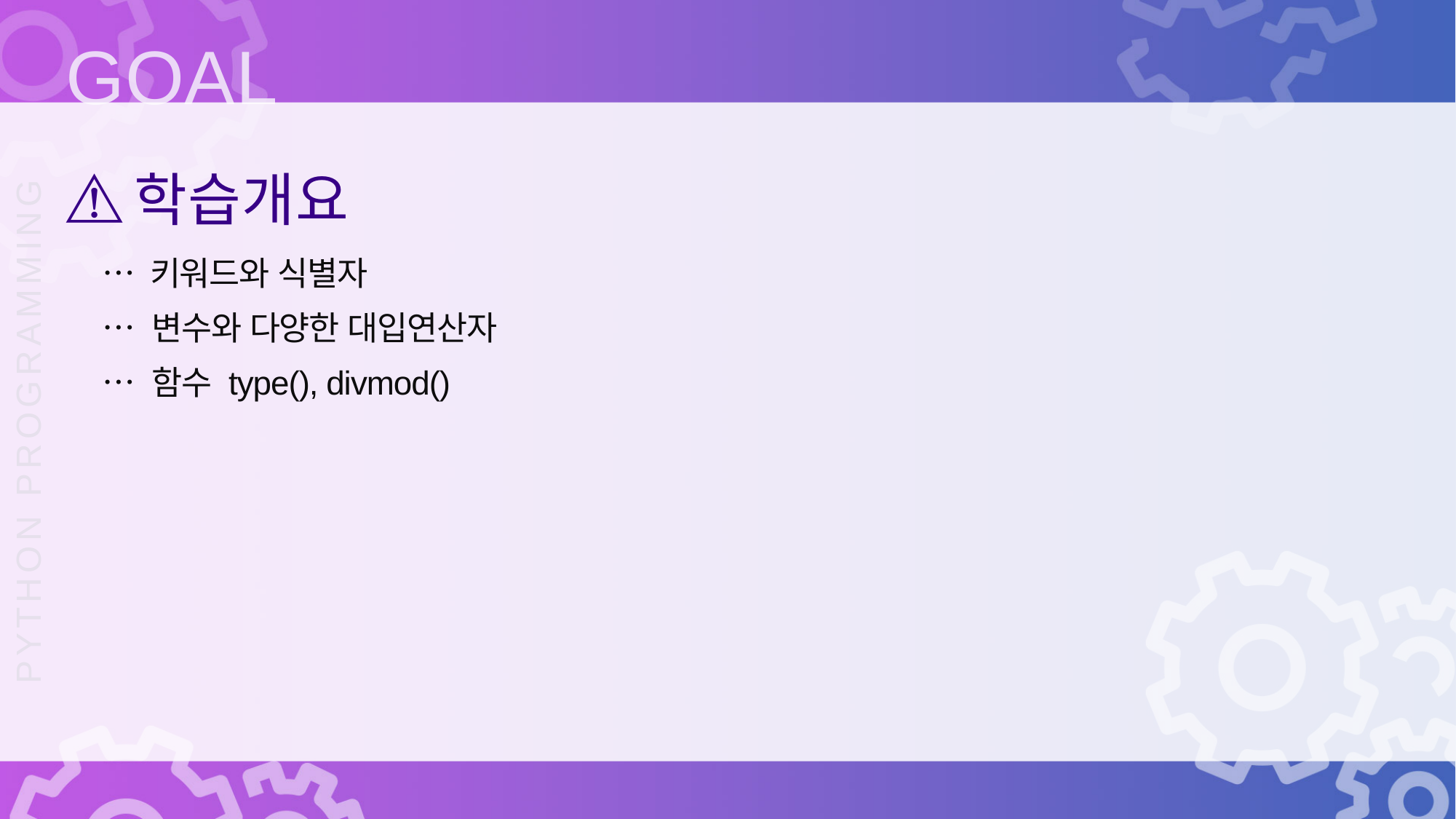

학습개요
… 키워드와 식별자
… 변수와 다양한 대입연산자
… 함수 type(), divmod()